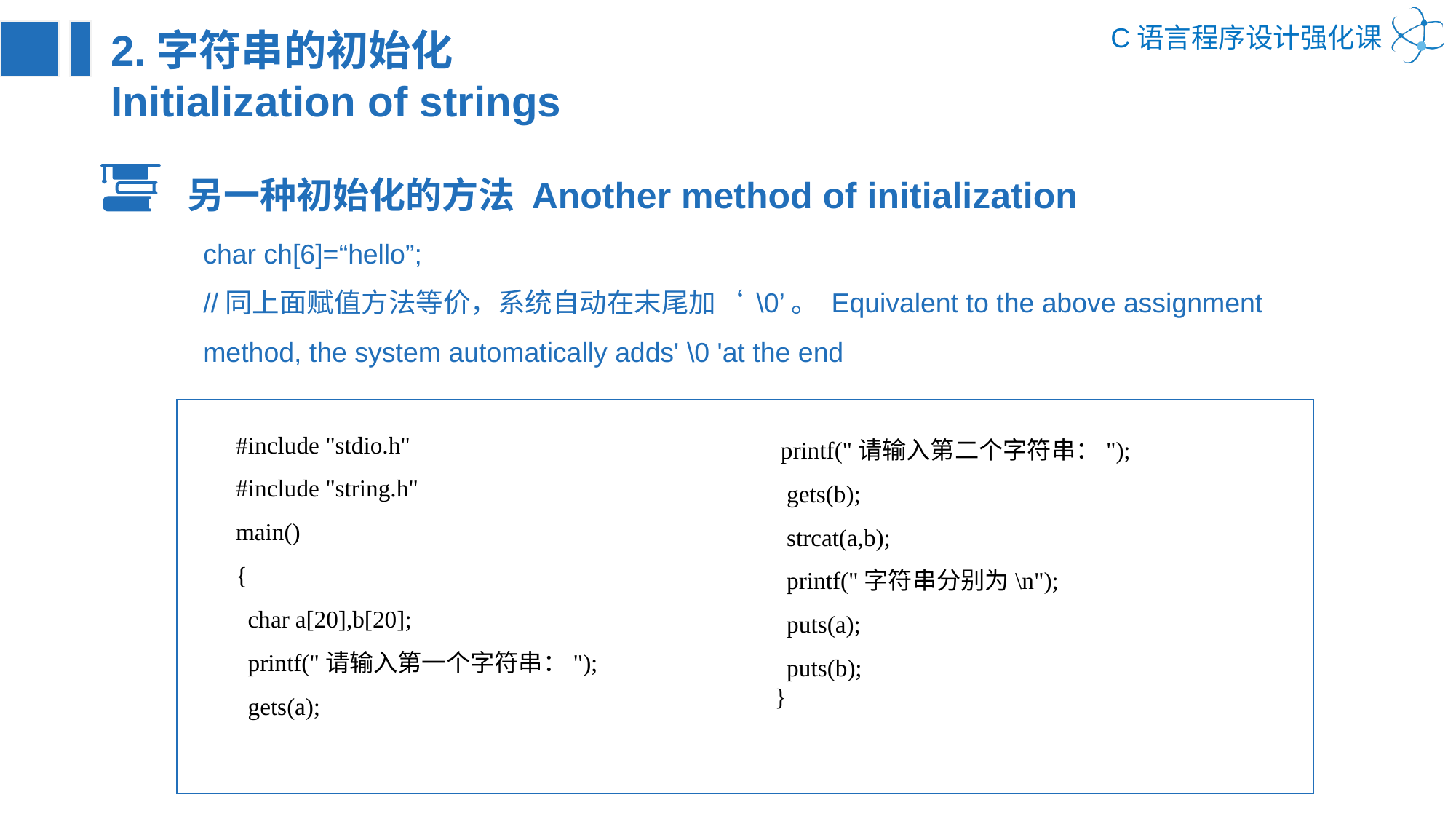

2.字符串的初始化
Initialization of strings

另一种初始化的方法 Another method of initialization

char ch[6]=“hello”;
//同上面赋值方法等价，系统自动在末尾加‘ \0’。 Equivalent to the above assignment method, the system automatically adds' \0 'at the end

#include "stdio.h"
#include "string.h"
main()
{
  char a[20],b[20];
  printf("请输入第一个字符串：");
  gets(a);
 printf("请输入第二个字符串：");
  gets(b);
  strcat(a,b);
  printf("字符串分别为\n");
  puts(a);
  puts(b);
}